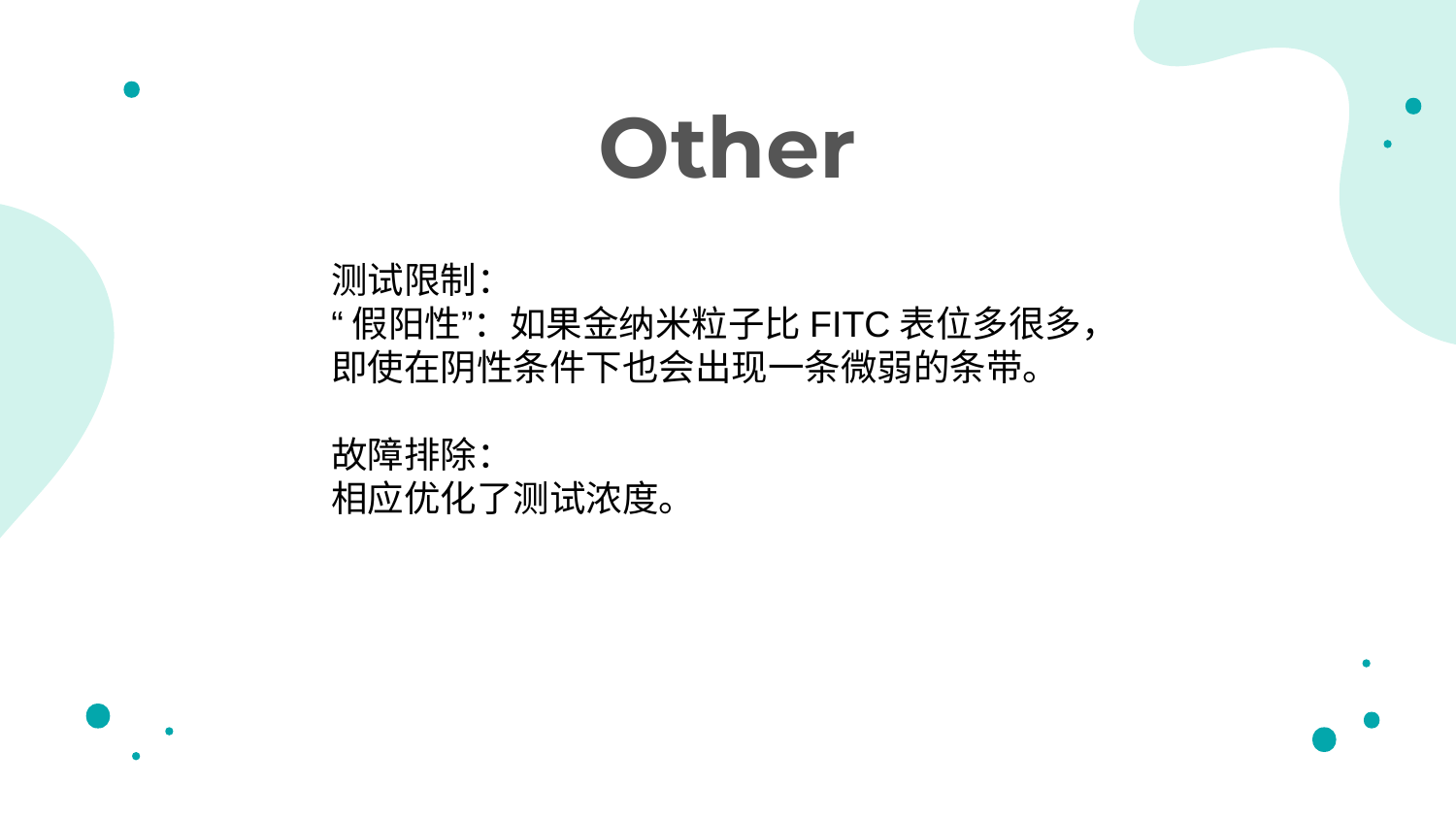

Other
测试限制：
“假阳性”：如果金纳米粒子比FITC表位多很多，即使在阴性条件下也会出现一条微弱的条带。

故障排除：
相应优化了测试浓度。